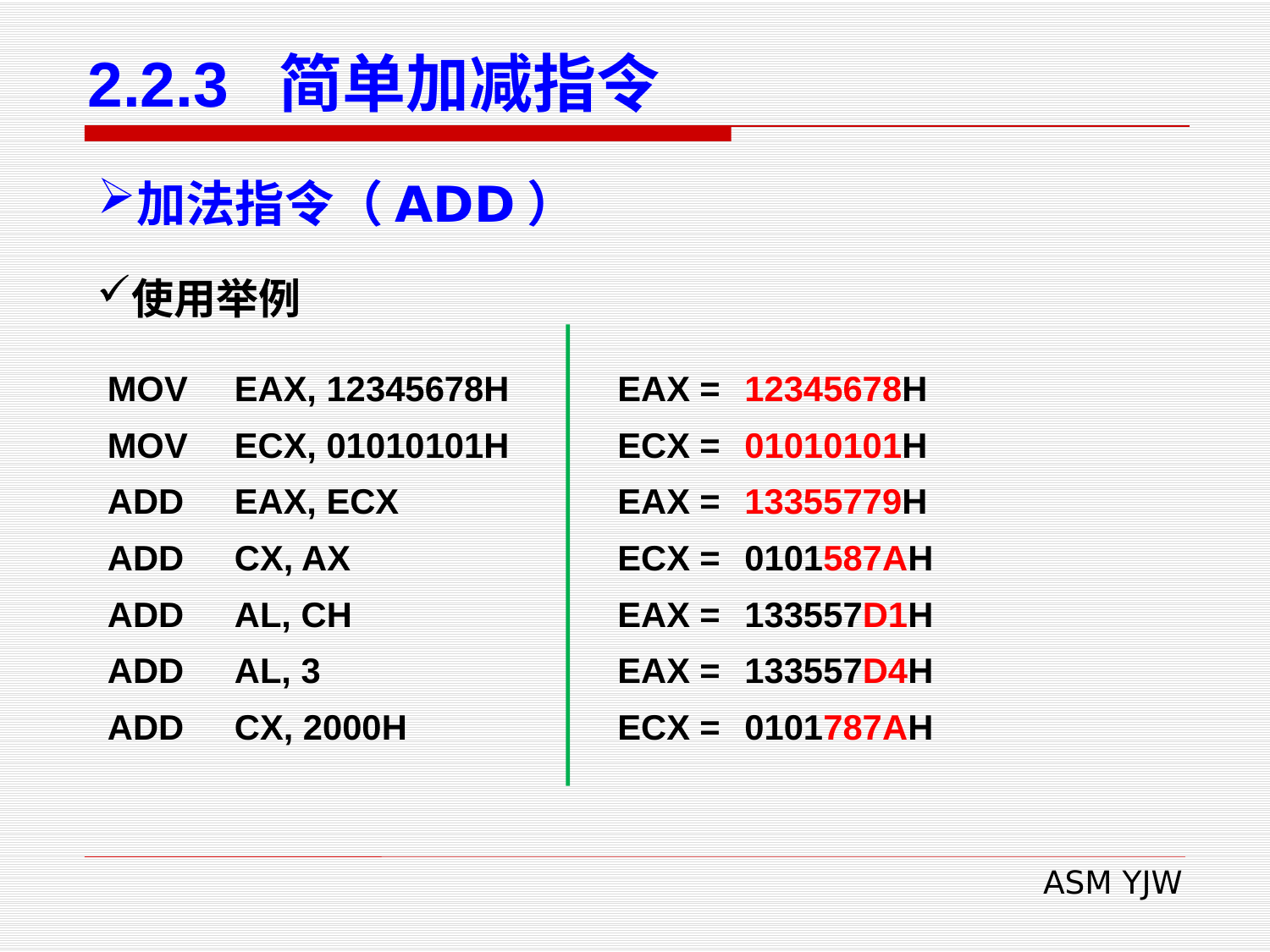

# 2.2.3  简单加减指令
加法指令（ADD）
使用举例

MOV	EAX, 12345678H
MOV	ECX, 01010101H
ADD	EAX, ECX
ADD	CX, AX
ADD	AL, CH
ADD	AL, 3
ADD	CX, 2000H

EAX =	12345678H
ECX =	01010101H
EAX =	13355779H
ECX =	0101587AH
EAX =	133557D1H
EAX =	133557D4H
ECX =	0101787AH